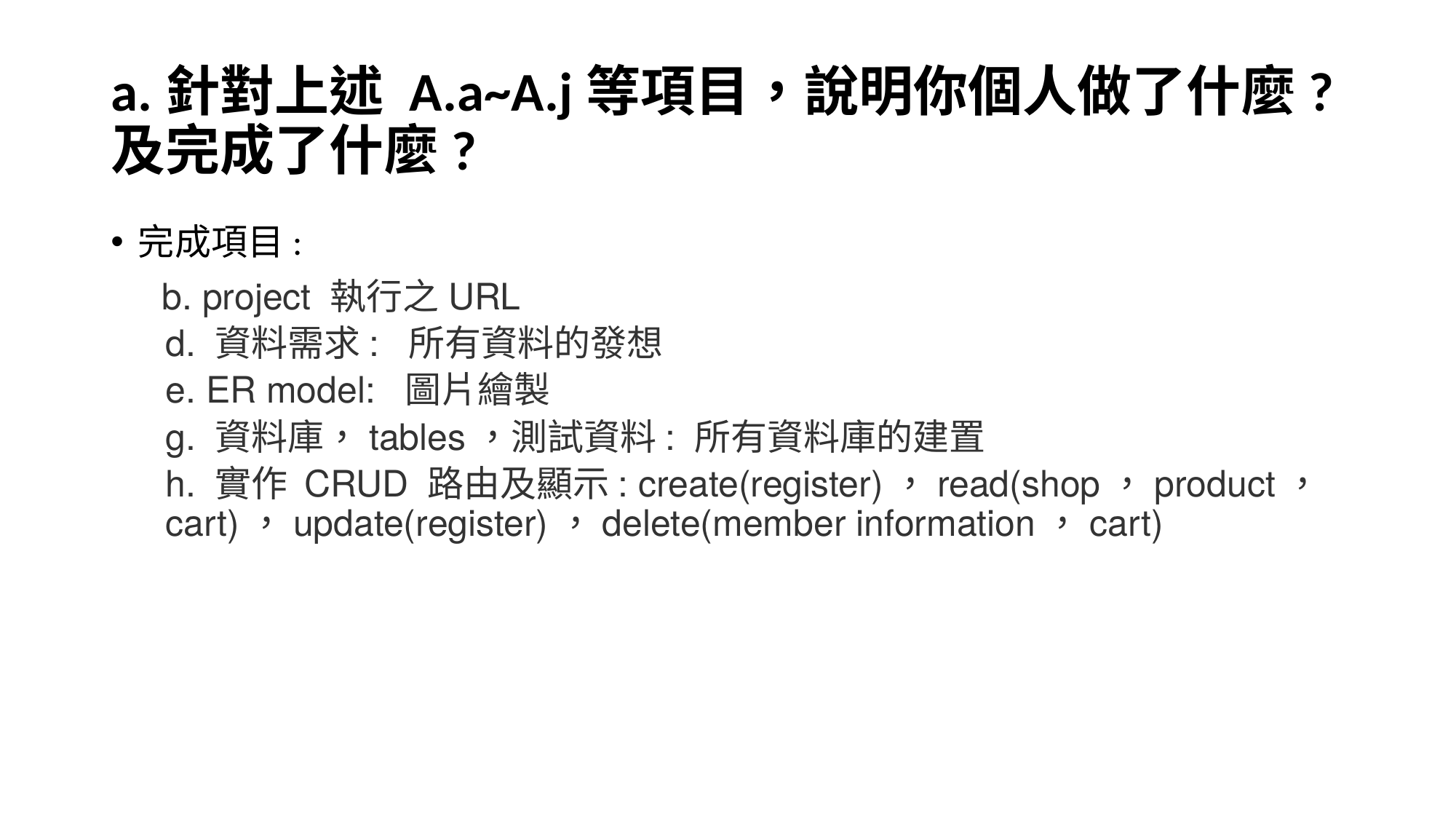

# a.針對上述 A.a~A.j等項目，說明你個人做了什麼? 及完成了什麼?
完成項目:
     b. project 執行之URL
d. 資料需求:  所有資料的發想
e. ER model:  圖片繪製
g. 資料庫，tables，測試資料: 所有資料庫的建置
h. 實作 CRUD 路由及顯示: create(register)，read(shop，product，cart)，update(register)，delete(member information，cart)